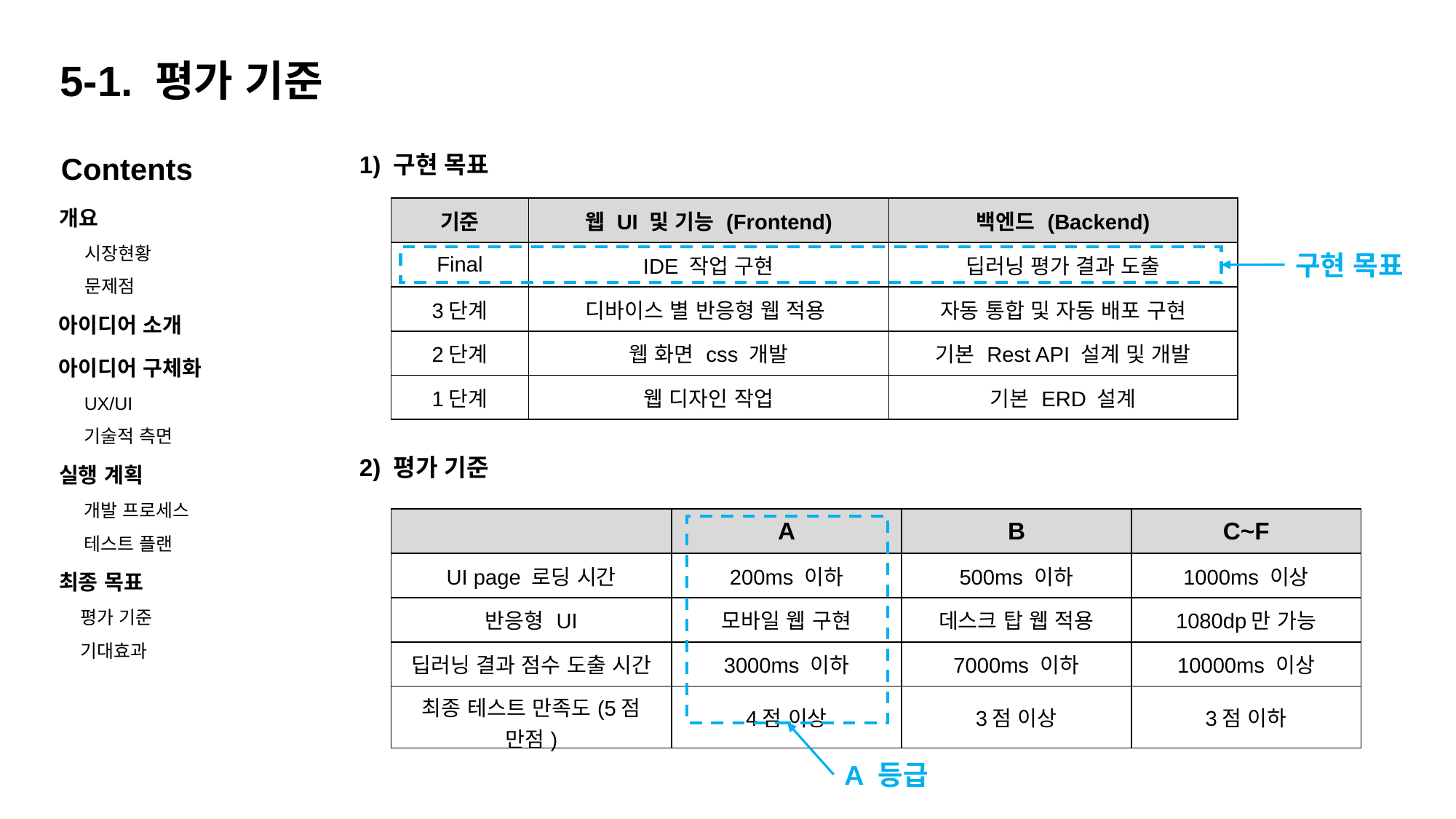

5-1. 평가 기준
Contents
개요
시장현황
문제점
아이디어 소개
아이디어 구체화
UX/UI
기술적 측면
실행 계획
개발 프로세스
테스트 플랜
최종 목표
평가 기준
기대효과
1) 구현 목표
| 기준 | 웹 UI 및 기능 (Frontend) | 백엔드 (Backend) |
| --- | --- | --- |
| Final | IDE 작업 구현 | 딥러닝 평가 결과 도출 |
| 3단계 | 디바이스 별 반응형 웹 적용 | 자동 통합 및 자동 배포 구현 |
| 2단계 | 웹 화면 css 개발 | 기본 Rest API 설계 및 개발 |
| 1단계 | 웹 디자인 작업 | 기본 ERD 설계 |
구현 목표

2) 평가 기준
|  | A | B | C~F |
| --- | --- | --- | --- |
| UI page 로딩 시간 | 200ms 이하 | 500ms 이하 | 1000ms 이상 |
| 반응형 UI | 모바일 웹 구현 | 데스크 탑 웹 적용 | 1080dp만 가능 |
| 딥러닝 결과 점수 도출 시간 | 3000ms 이하 | 7000ms 이하 | 10000ms 이상 |
| 최종 테스트 만족도(5점 만점) | 4점 이상 | 3점 이상 | 3점 이하 |

A 등급